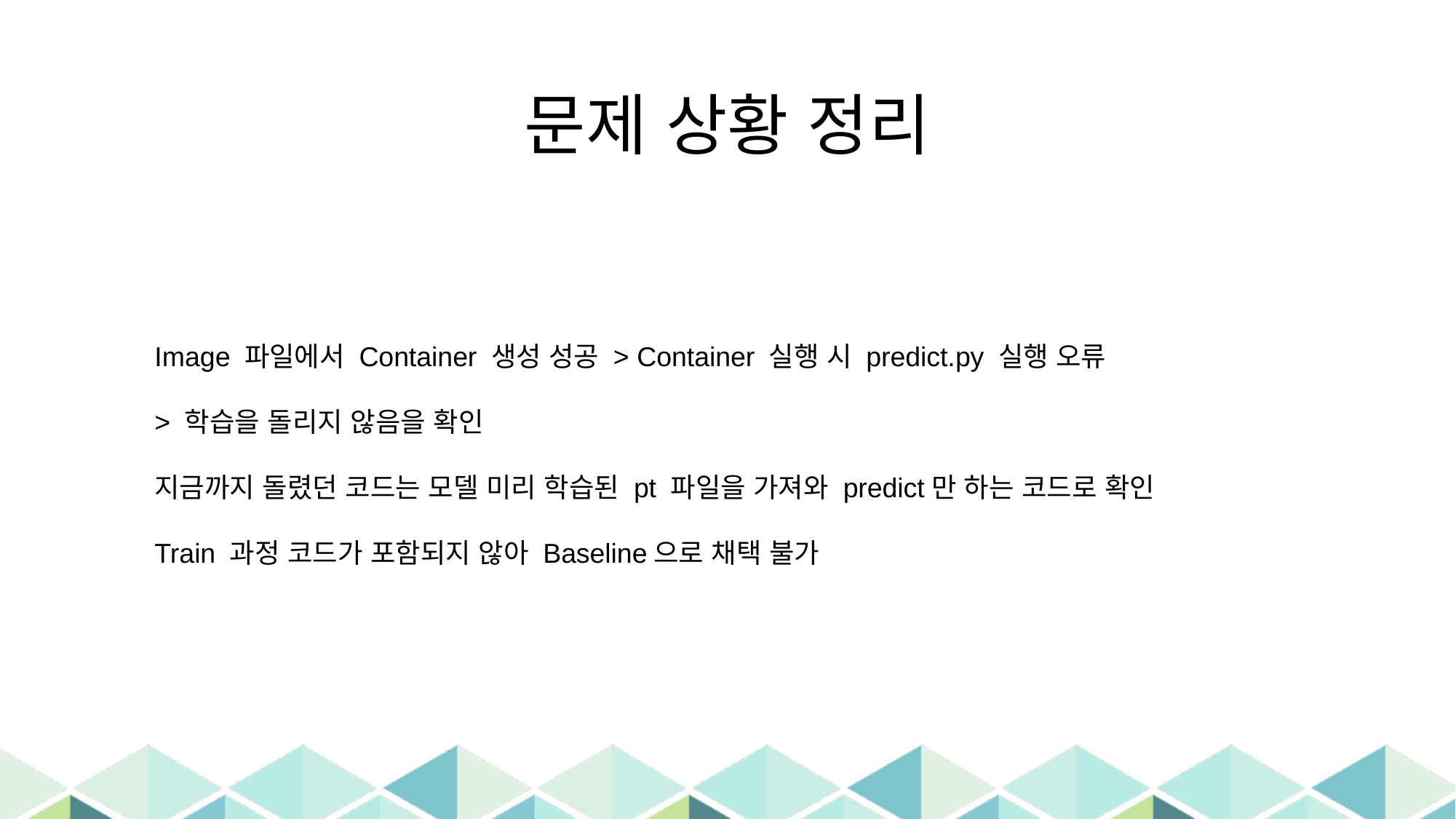

# 문제 상황 정리
Image 파일에서 Container 생성 성공 > Container 실행 시 predict.py 실행 오류

> 학습을 돌리지 않음을 확인

지금까지 돌렸던 코드는 모델 미리 학습된 pt 파일을 가져와 predict만 하는 코드로 확인

Train 과정 코드가 포함되지 않아 Baseline으로 채택 불가